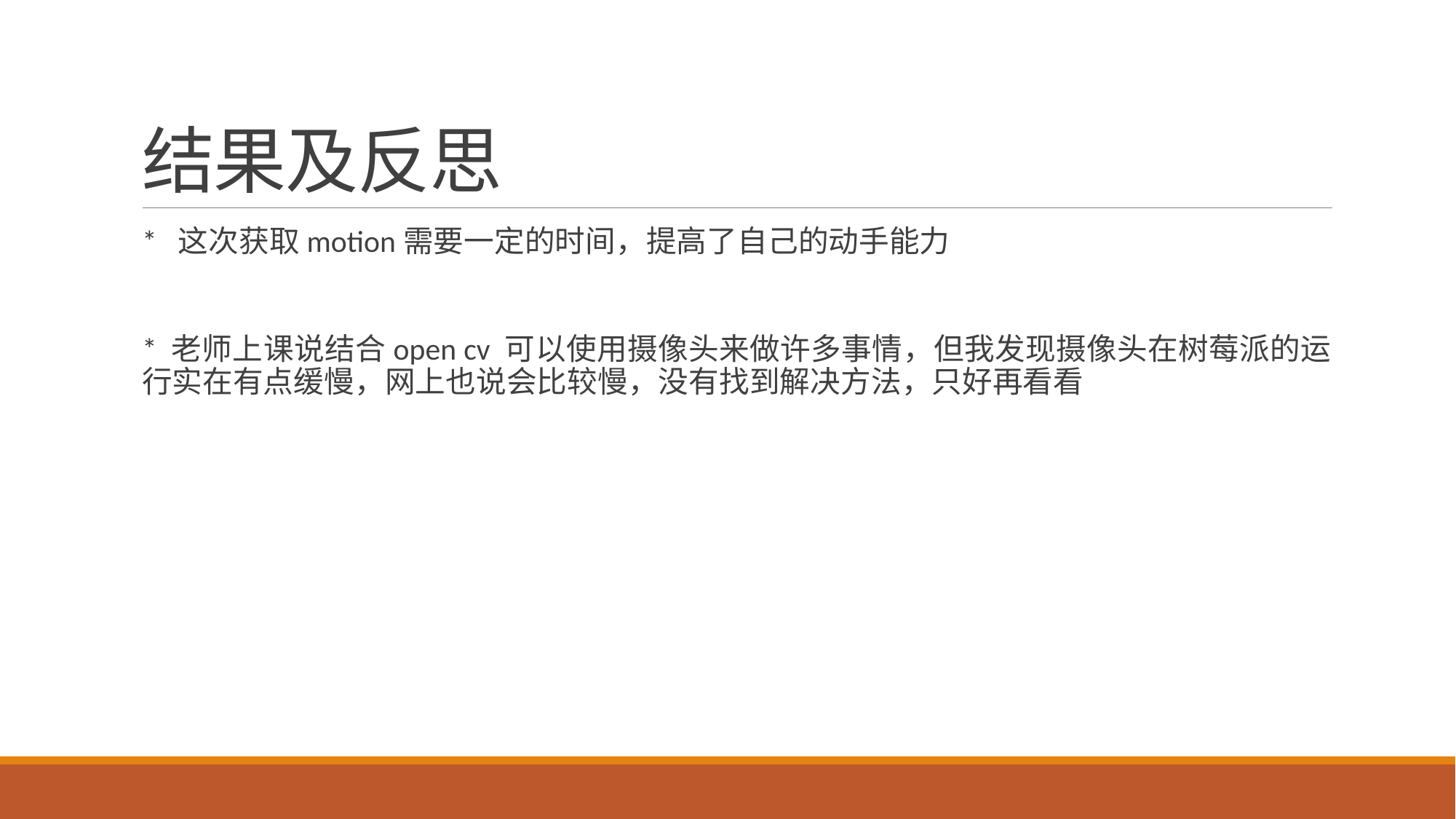

# 结果及反思
*  这次获取motion需要一定的时间，提高了自己的动手能力

* 老师上课说结合open cv 可以使用摄像头来做许多事情，但我发现摄像头在树莓派的运行实在有点缓慢，网上也说会比较慢，没有找到解决方法，只好再看看